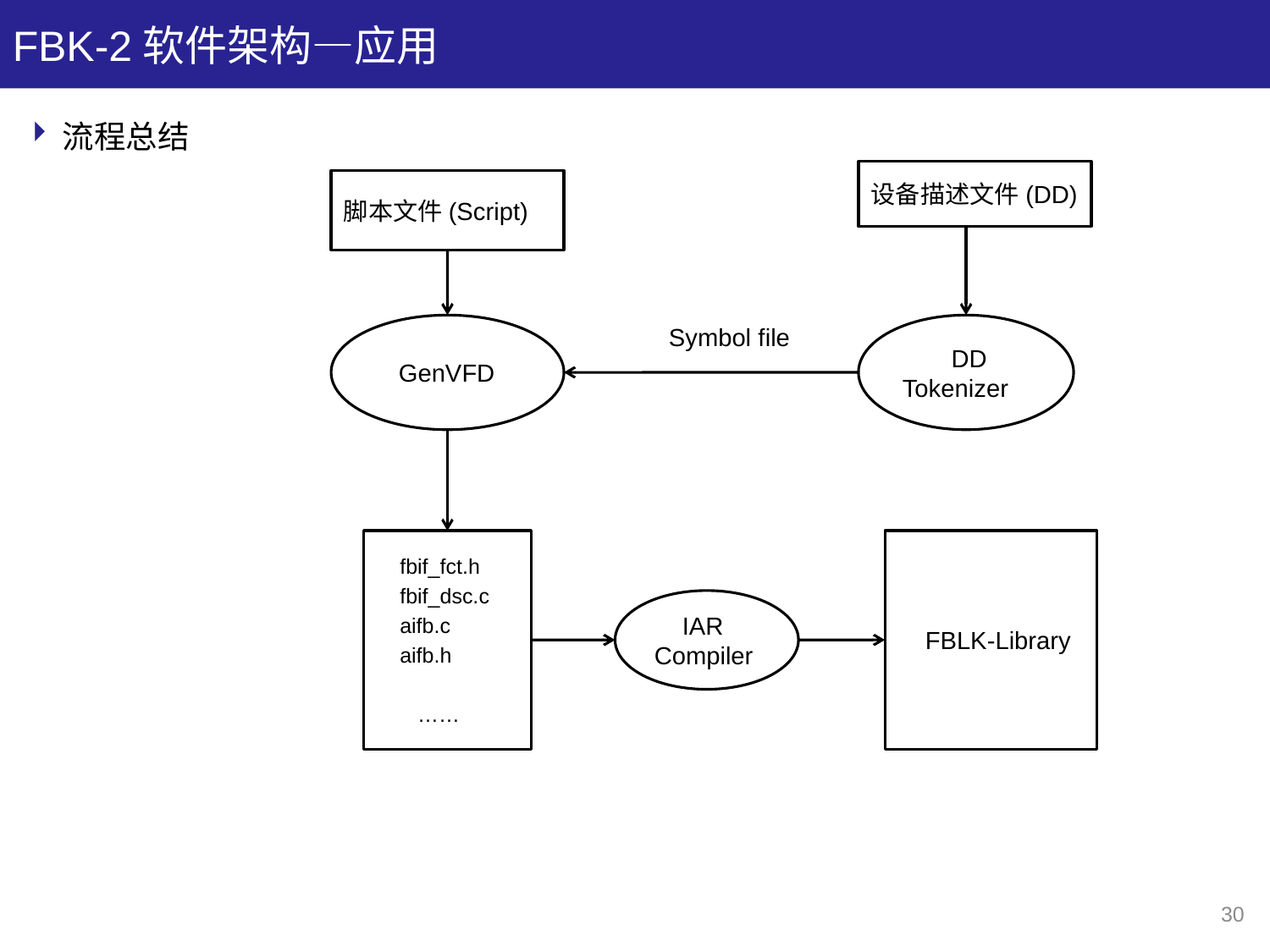

# FBK-2软件架构—应用
流程总结
设备描述文件(DD)
脚本文件(Script)
   GenVFD
Symbol file
       DD Tokenizer
    fbif_fct.h
    fbif_dsc.c
    aifb.c
    aifb.h

       ……
    FBLK-Library
    IAR Compiler
30